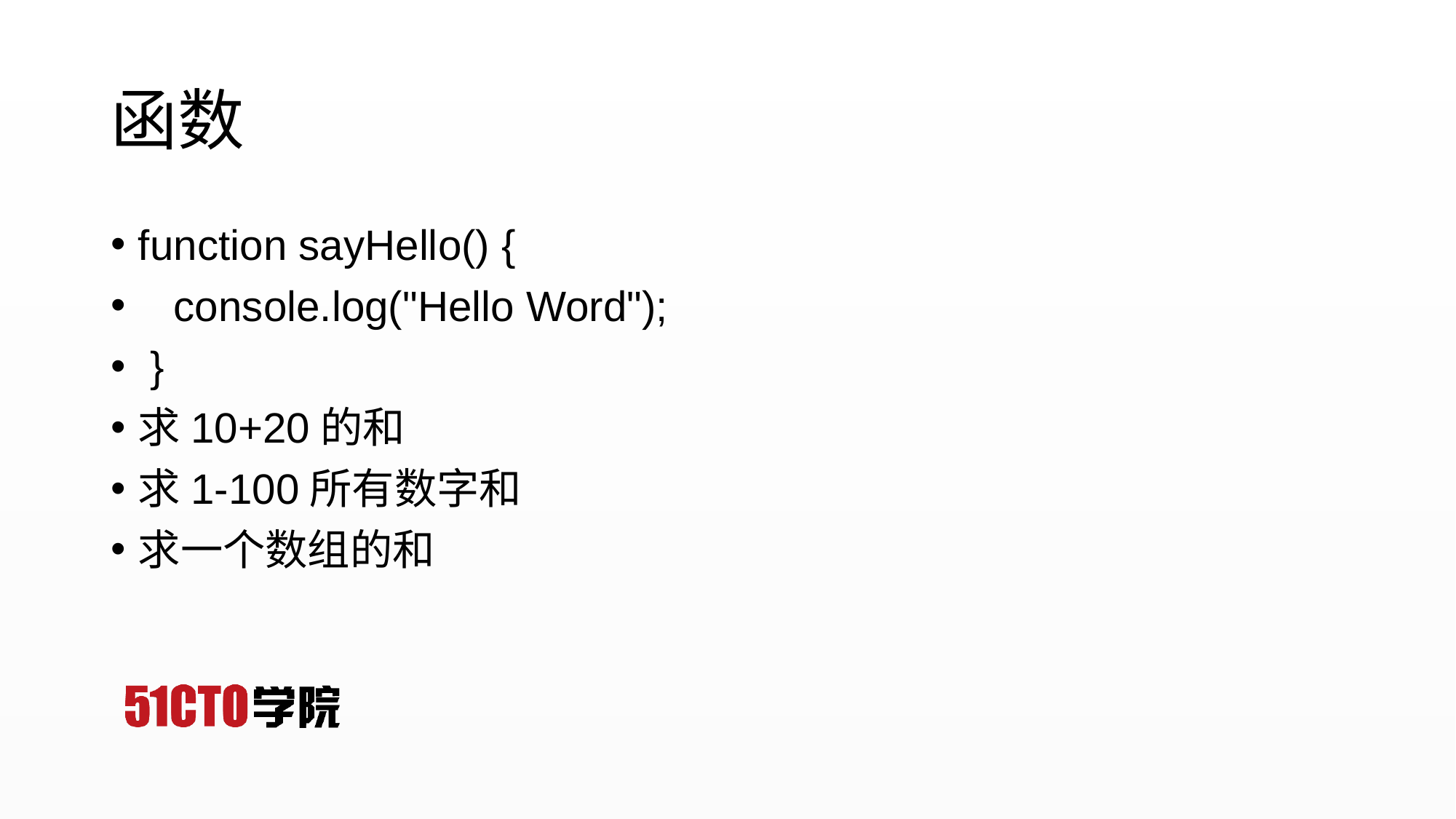

# 函数
function sayHello() {
   console.log("Hello Word");
 }
求10+20的和
求1-100所有数字和
求一个数组的和